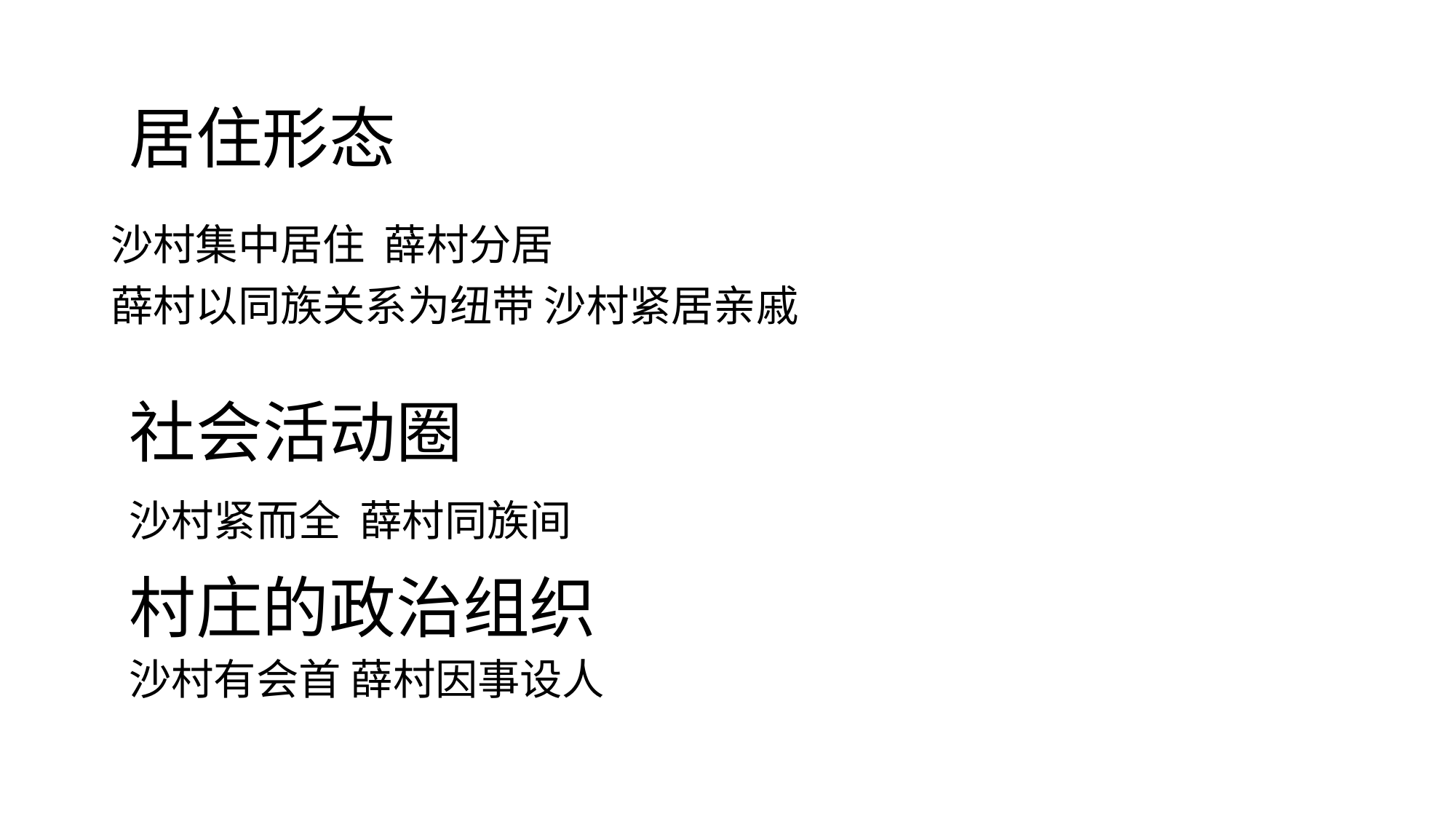

居住形态
沙村集中居住  薛村分居
薛村以同族关系为纽带 沙村紧居亲戚
# 社会活动圈
沙村紧而全  薛村同族间
村庄的政治组织
沙村有会首 薛村因事设人